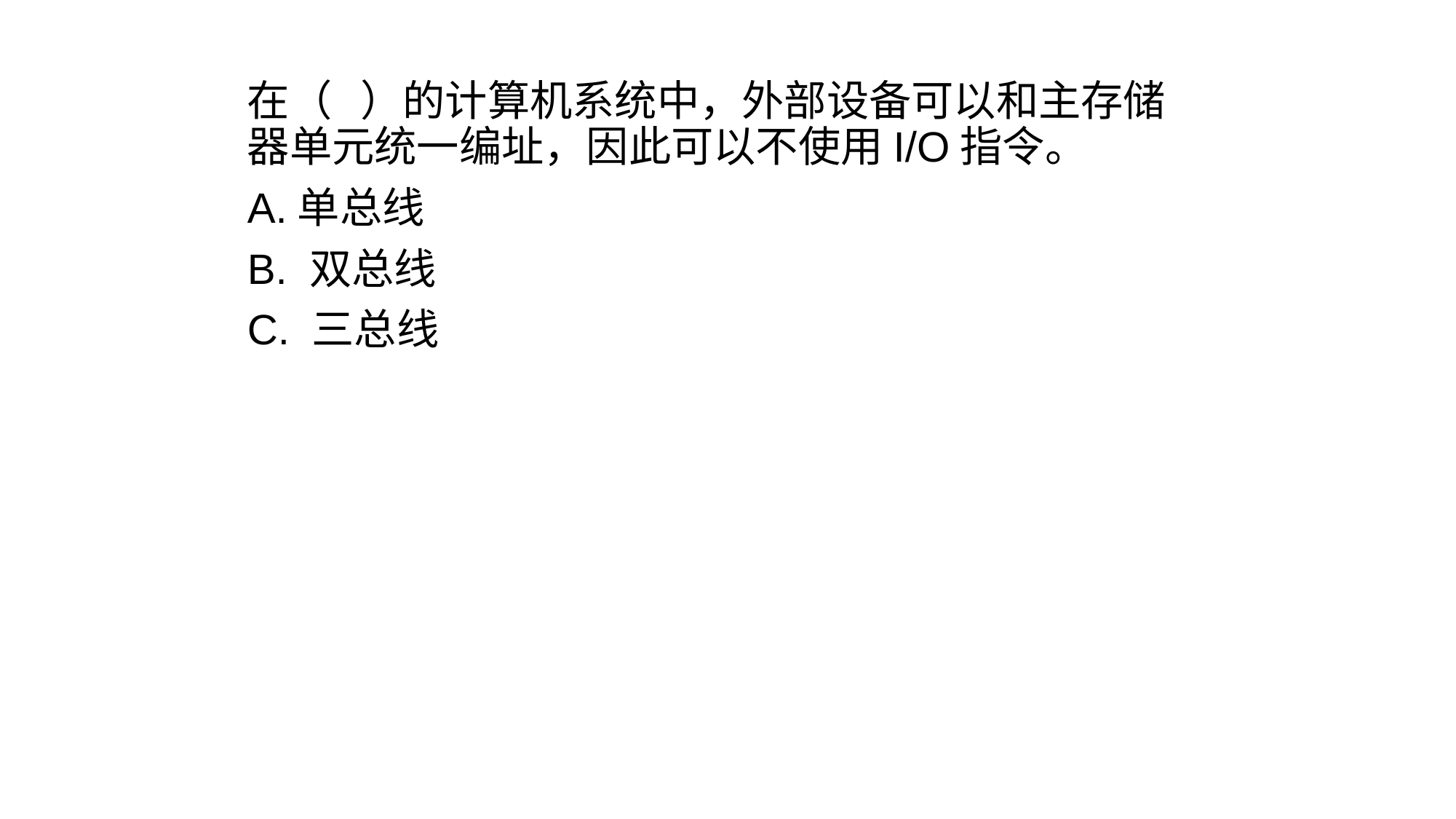

在（   ）的计算机系统中，外部设备可以和主存储器单元统一编址，因此可以不使用I/O指令。
A.单总线
B. 双总线
C. 三总线